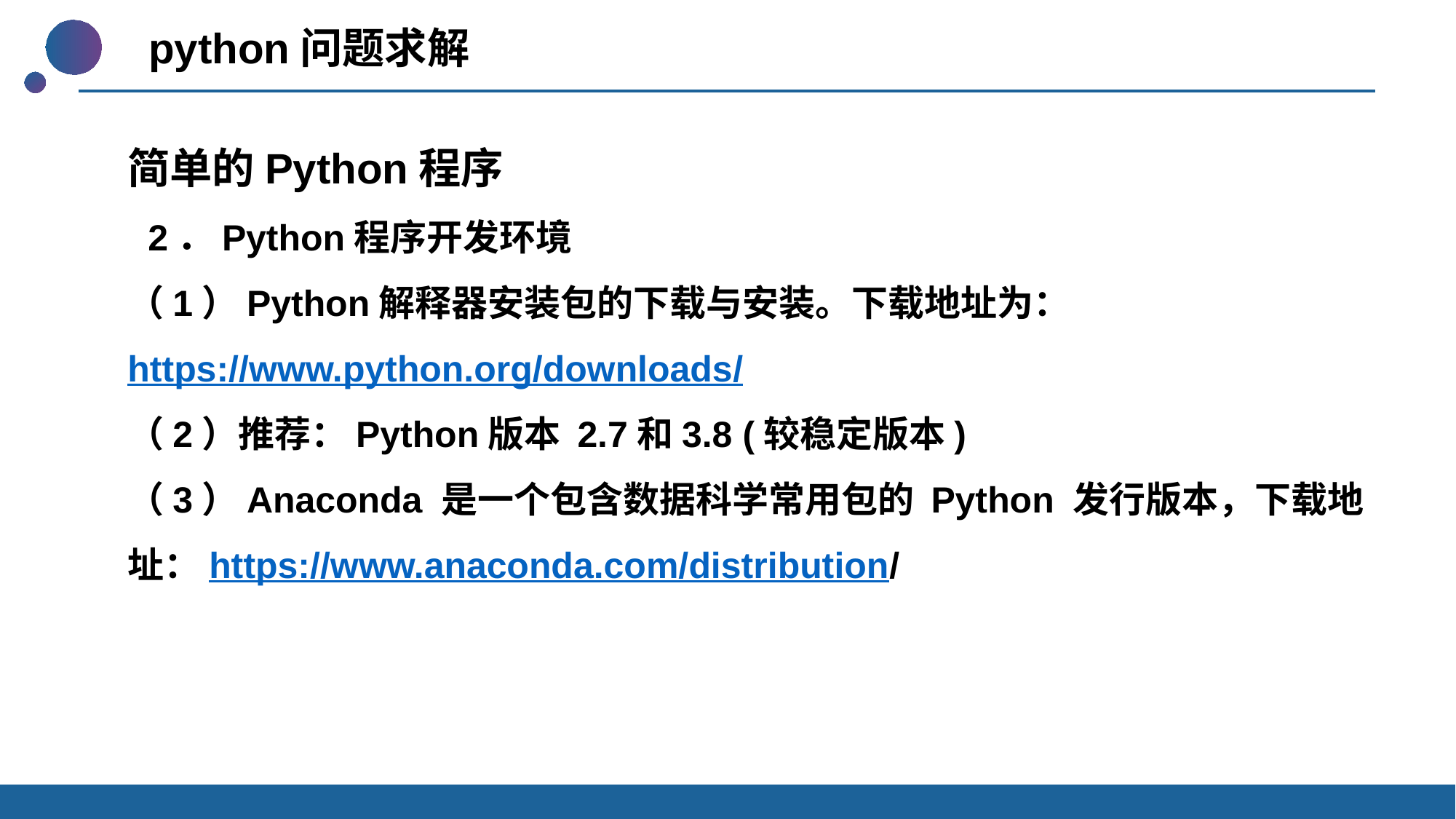

python问题求解

简单的Python程序
  2．Python程序开发环境
（1）Python解释器安装包的下载与安装。下载地址为：
https://www.python.org/downloads/
（2）推荐：Python版本 2.7和3.8 (较稳定版本)
（3）Anaconda 是一个包含数据科学常用包的 Python 发行版本，下载地址：https://www.anaconda.com/distribution/